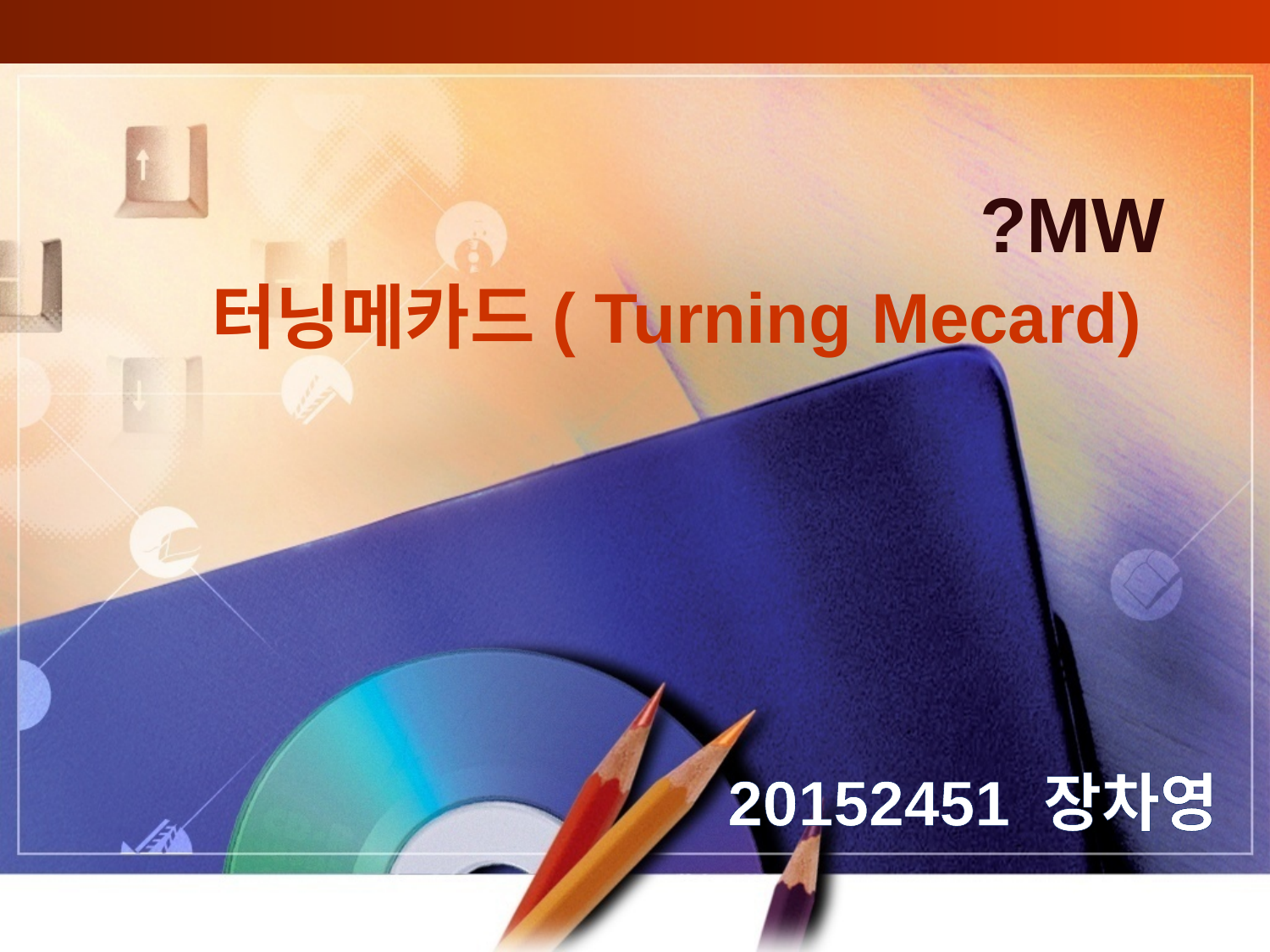

# ?MW
터닝메카드( Turning Mecard)
20152451 장차영